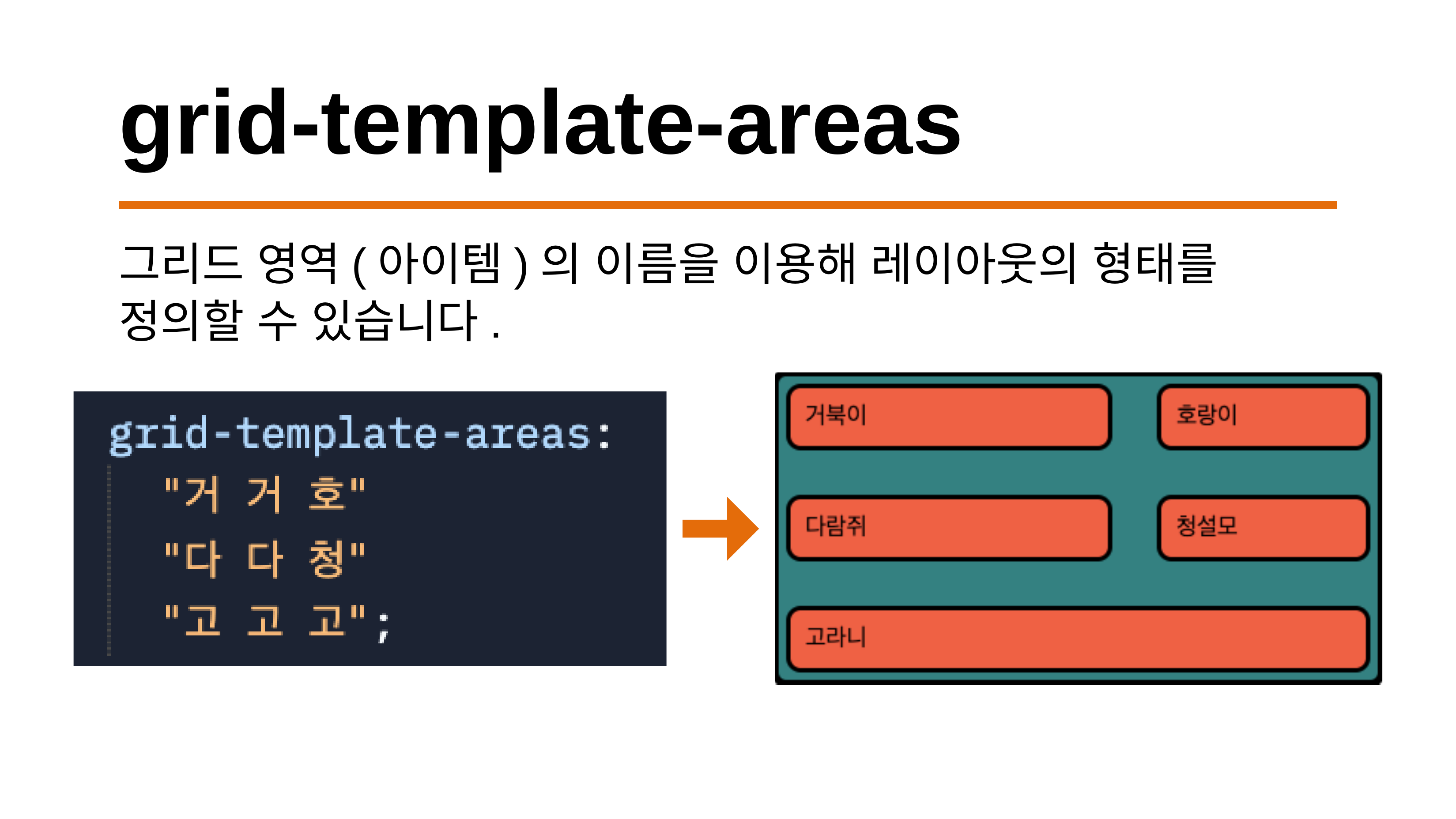

# grid-template-areas

그리드 영역(아이템)의 이름을 이용해 레이아웃의 형태를 정의할 수 있습니다.